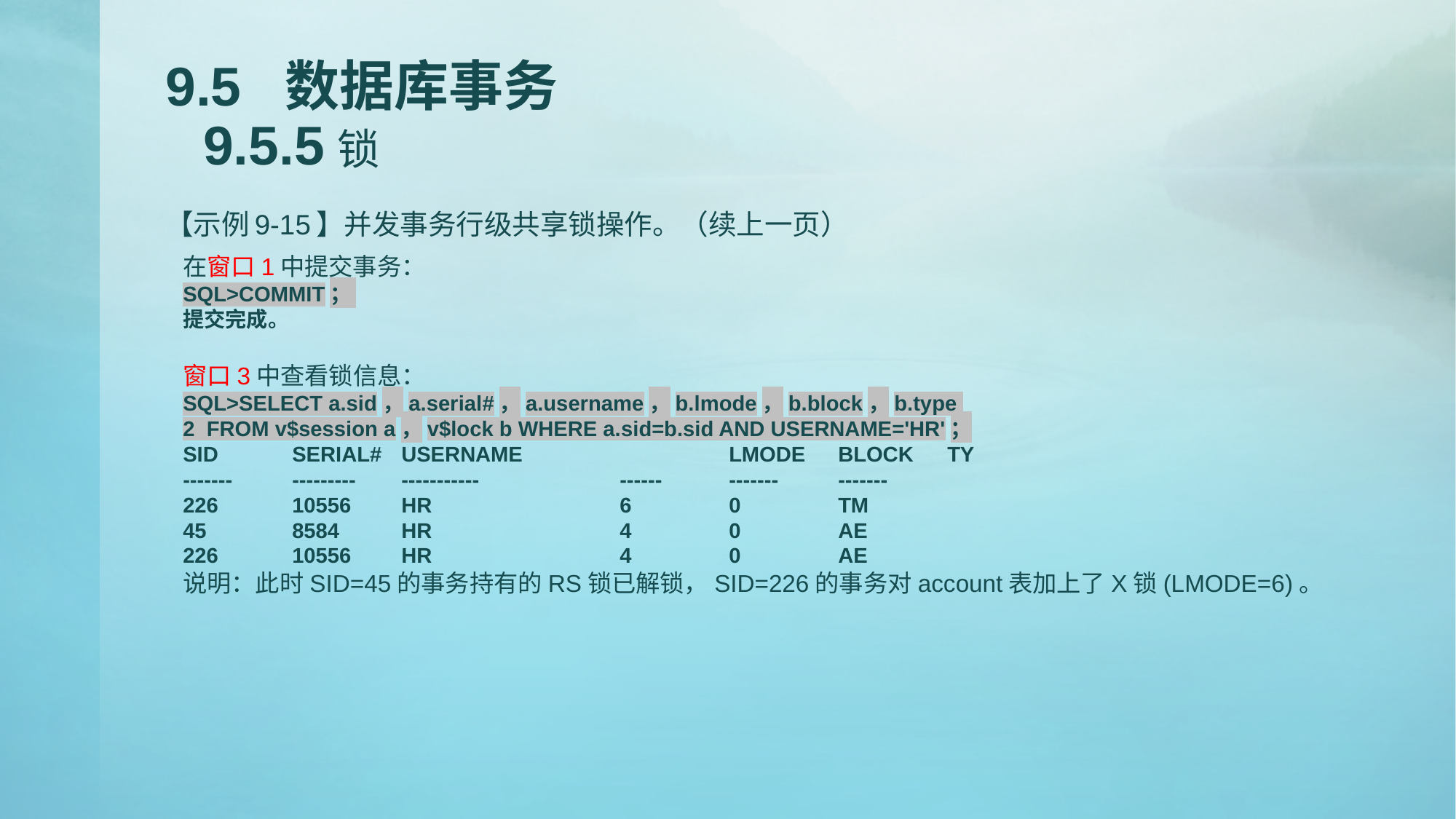

# 9.5  数据库事务 9.5.5锁
【示例9-15】并发事务行级共享锁操作。（续上一页）
在窗口1中提交事务：
SQL>COMMIT；
提交完成。

窗口3中查看锁信息：
SQL>SELECT a.sid，a.serial#，a.username，b.lmode，b.block，b.type
2  FROM v$session a，v$lock b WHERE a.sid=b.sid AND USERNAME='HR'；
SID	SERIAL#	USERNAME		LMODE	BLOCK	TY
-------	---------	-----------		------	-------	-------
226	10556	HR		6	0	TM
45	8584	HR		4	0	AE
226	10556	HR		4	0	AE
说明：此时SID=45的事务持有的RS锁已解锁，SID=226的事务对account表加上了X锁(LMODE=6)。